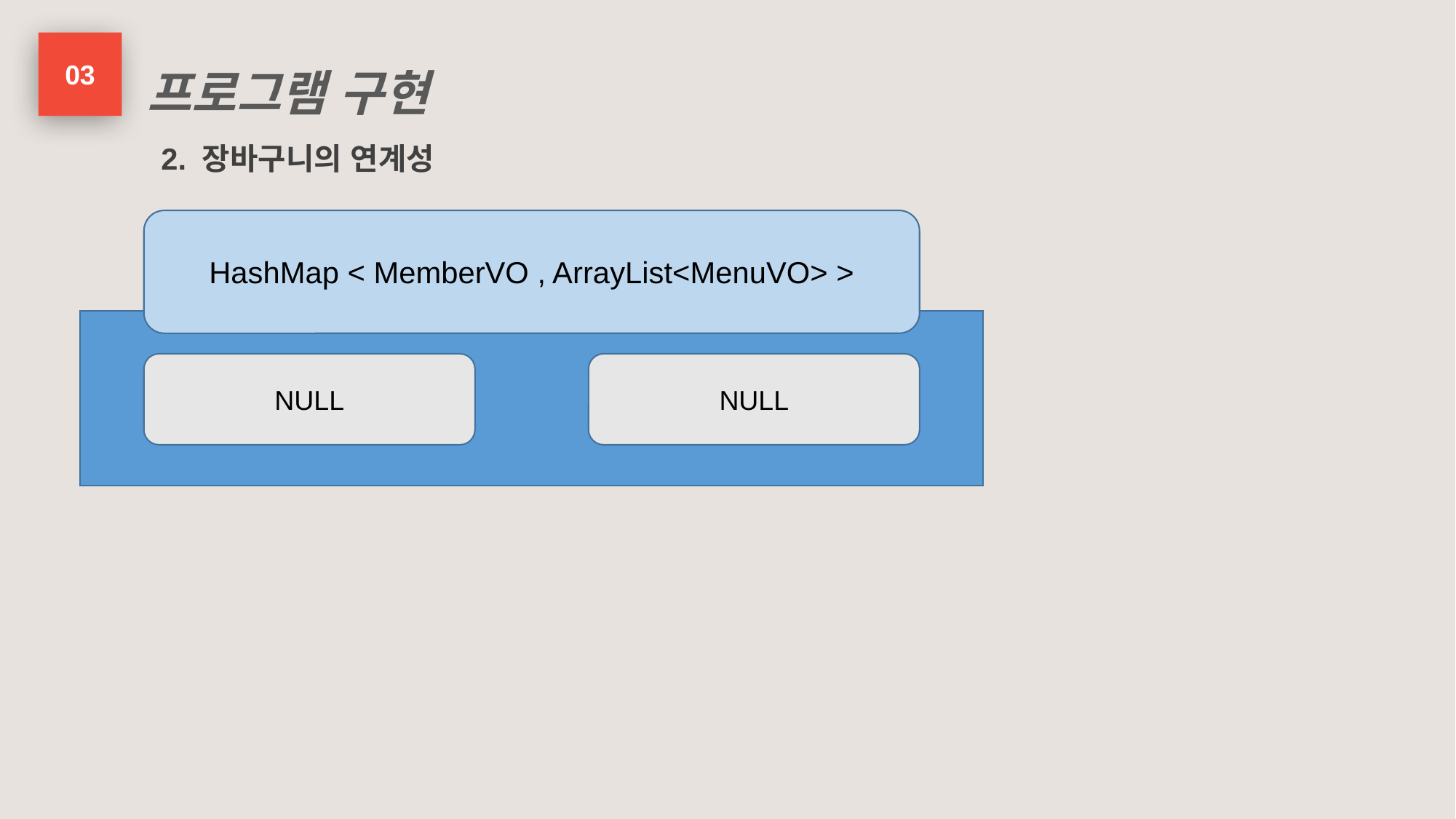

프로그램 구현
03
2. 장바구니의 연계성
HashMap < MemberVO , ArrayList<MenuVO> >

NULL
NULL